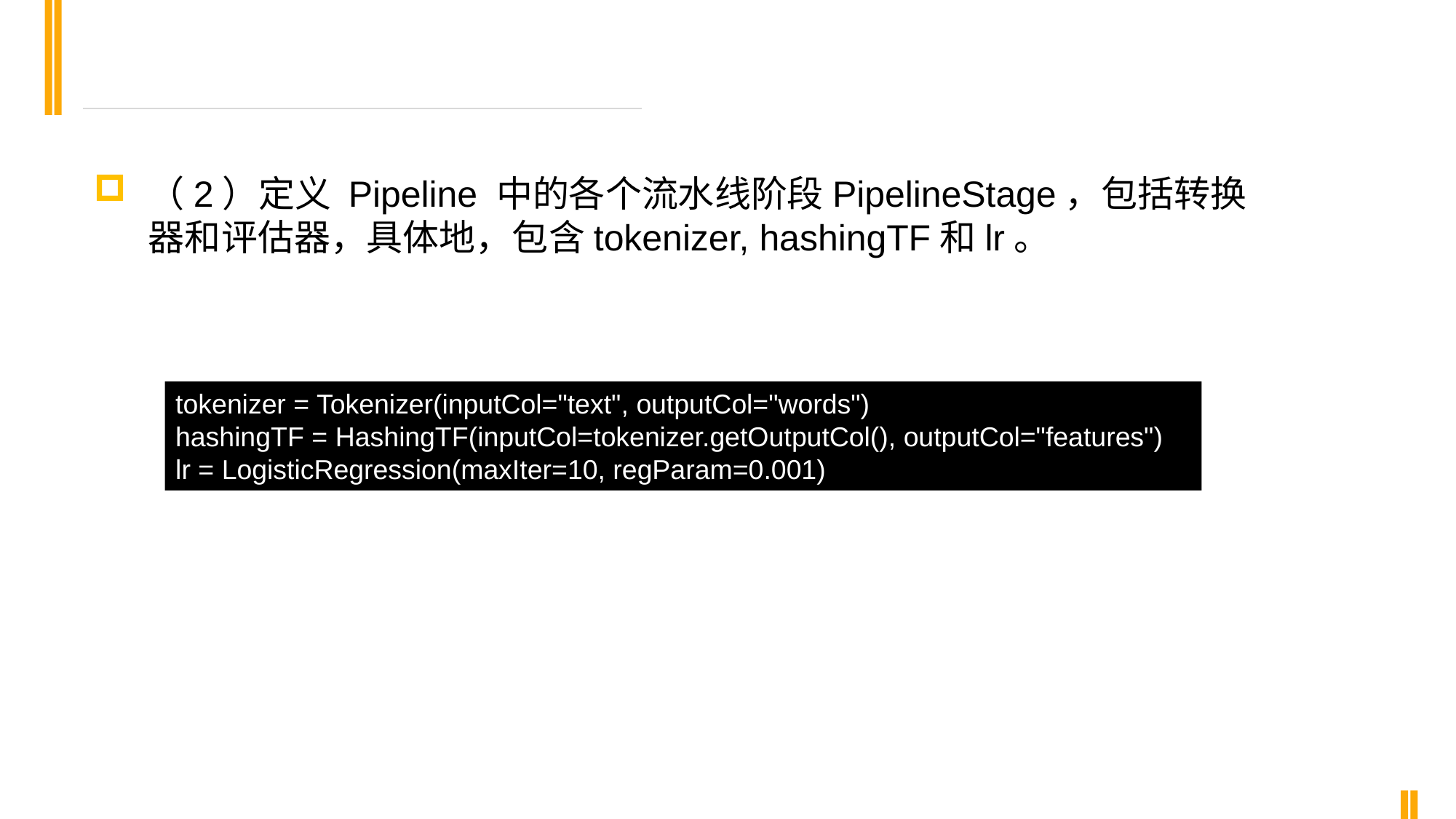

（2）定义 Pipeline 中的各个流水线阶段PipelineStage，包括转换器和评估器，具体地，包含tokenizer, hashingTF和lr。

tokenizer = Tokenizer(inputCol="text", outputCol="words")
hashingTF = HashingTF(inputCol=tokenizer.getOutputCol(), outputCol="features")
lr = LogisticRegression(maxIter=10, regParam=0.001)